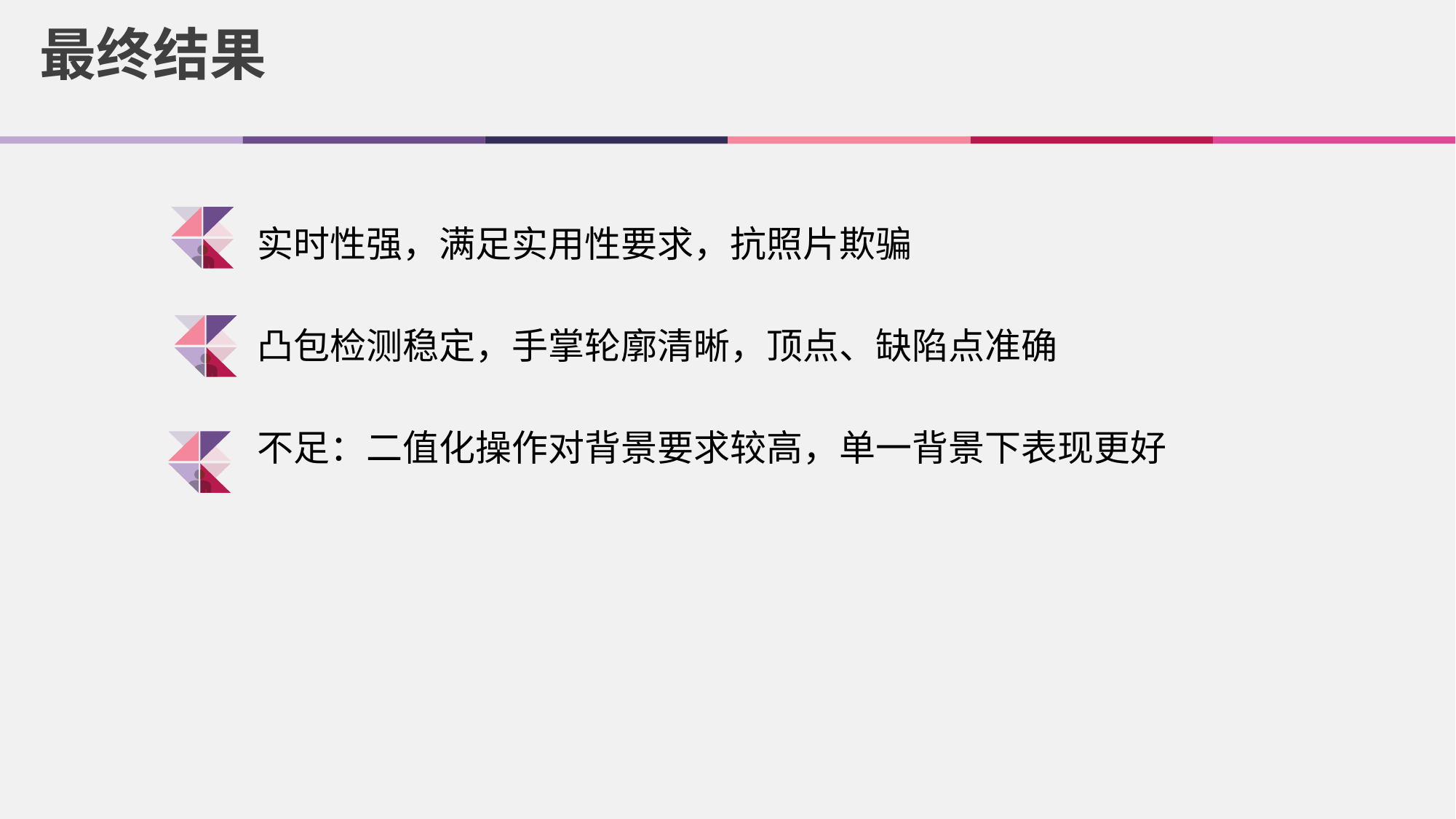

最终结果

实时性强，满足实用性要求，抗照片欺骗

凸包检测稳定，手掌轮廓清晰，顶点、缺陷点准确

不足：二值化操作对背景要求较高，单一背景下表现更好